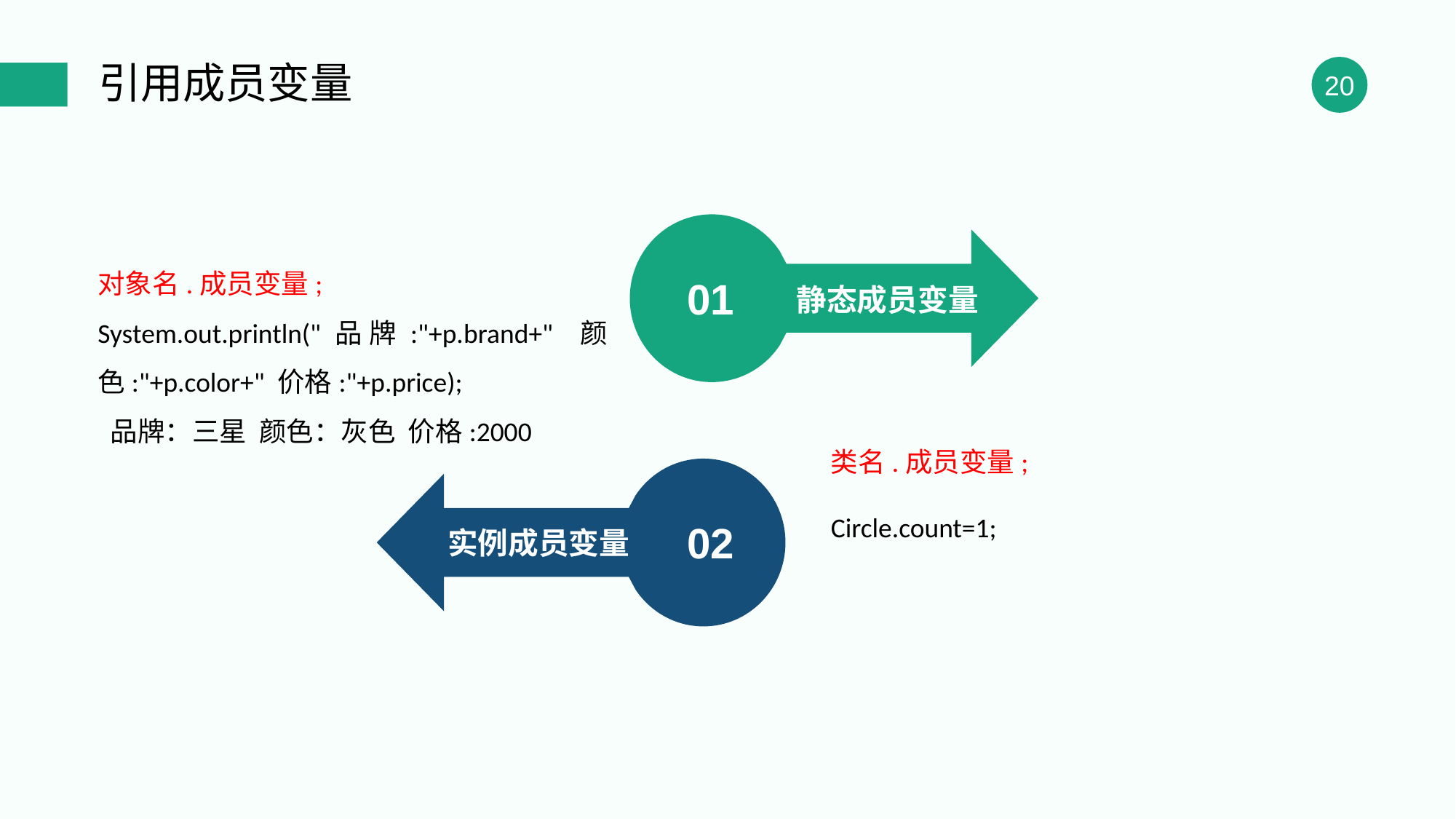

引用成员变量

静态成员变量
01
对象名.成员变量;
System.out.println("品牌:"+p.brand+" 颜色:"+p.color+" 价格:"+p.price);
 品牌：三星  颜色：灰色  价格:2000
类名.成员变量;

Circle.count=1;

实例成员变量
02